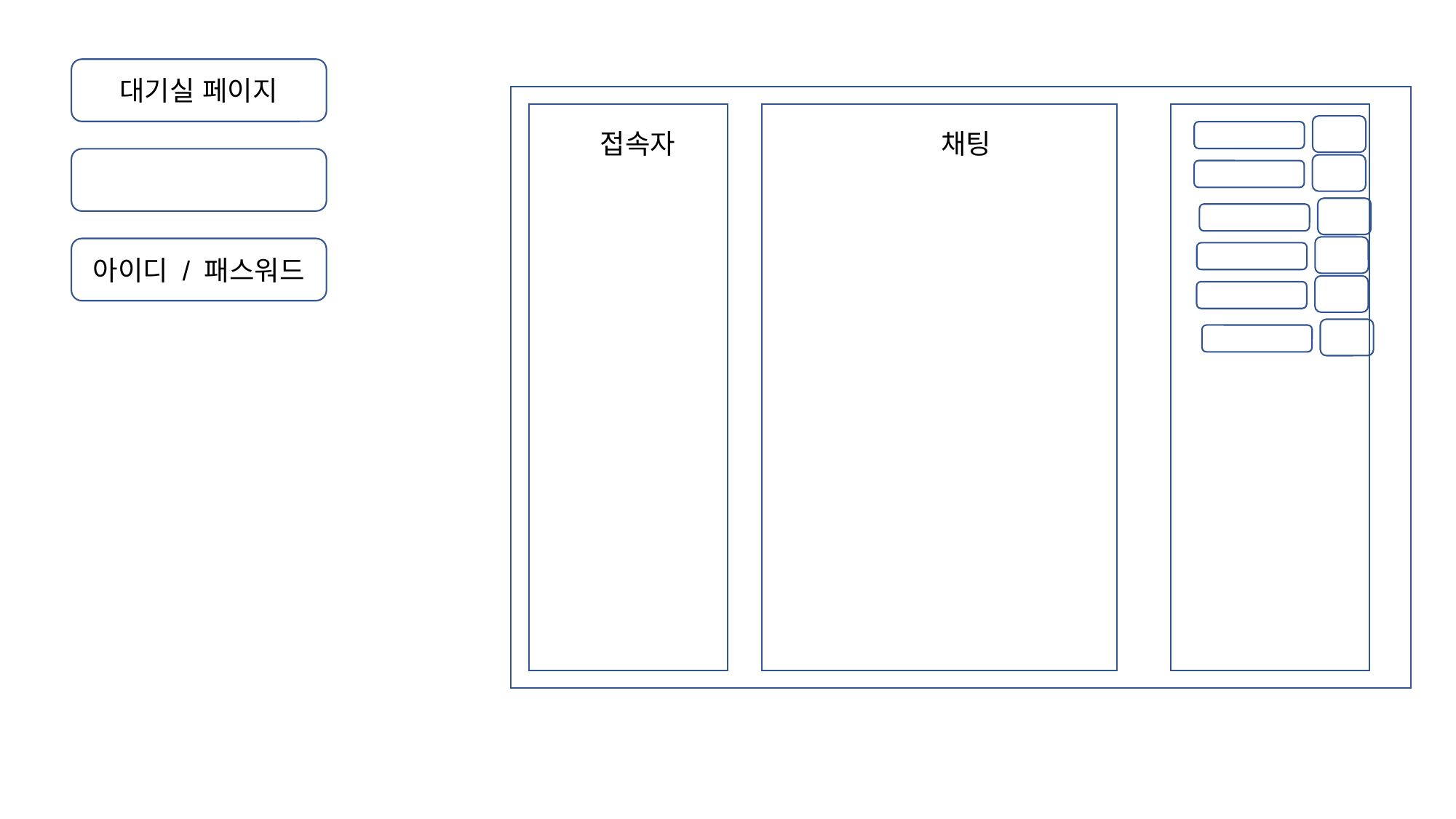

대기실 페이지

접속자
채팅

아이디 / 패스워드